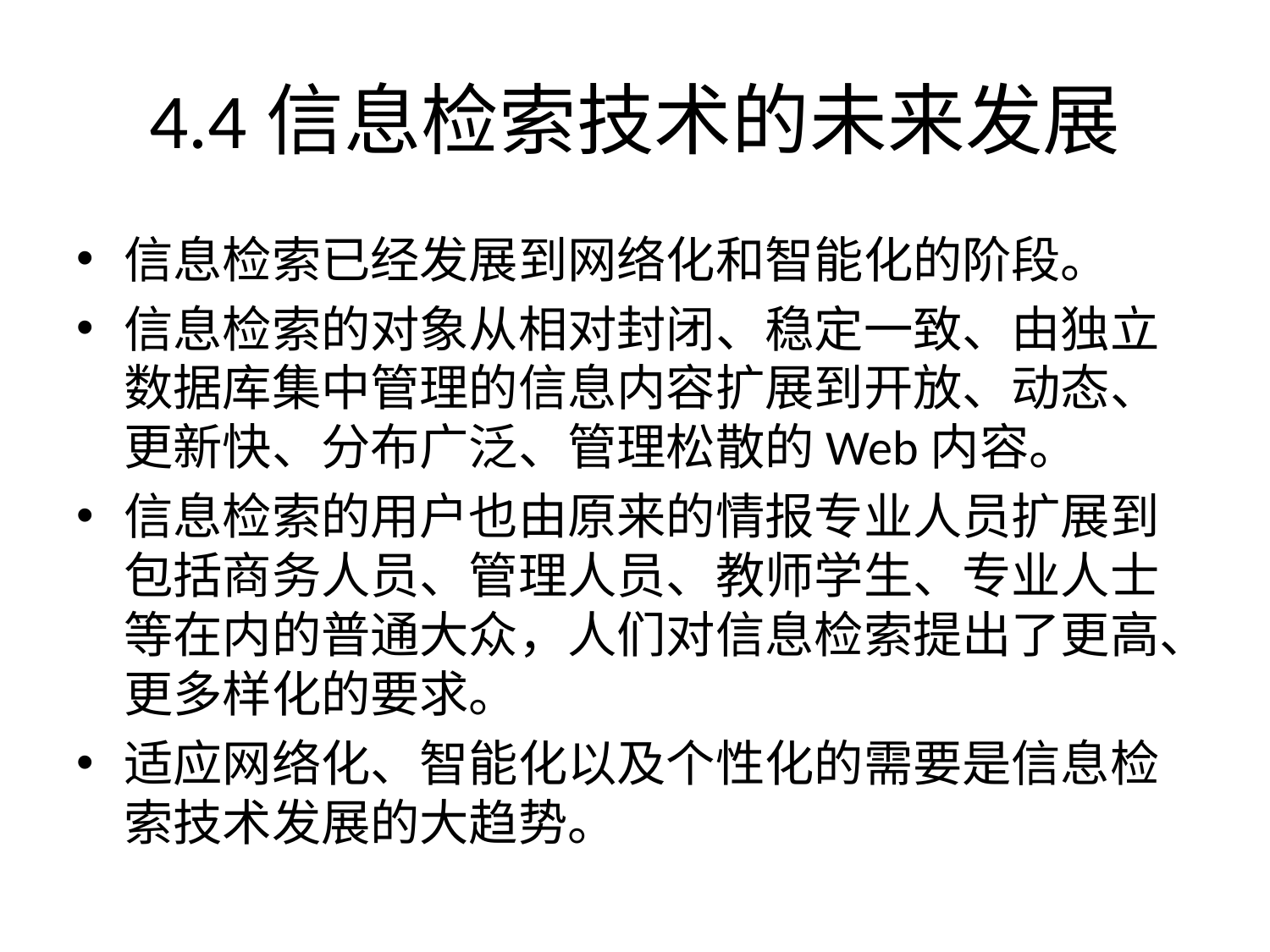

# 4.4信息检索技术的未来发展
信息检索已经发展到网络化和智能化的阶段。
信息检索的对象从相对封闭、稳定一致、由独立数据库集中管理的信息内容扩展到开放、动态、更新快、分布广泛、管理松散的Web内容。
信息检索的用户也由原来的情报专业人员扩展到包括商务人员、管理人员、教师学生、专业人士等在内的普通大众，人们对信息检索提出了更高、更多样化的要求。
适应网络化、智能化以及个性化的需要是信息检索技术发展的大趋势。